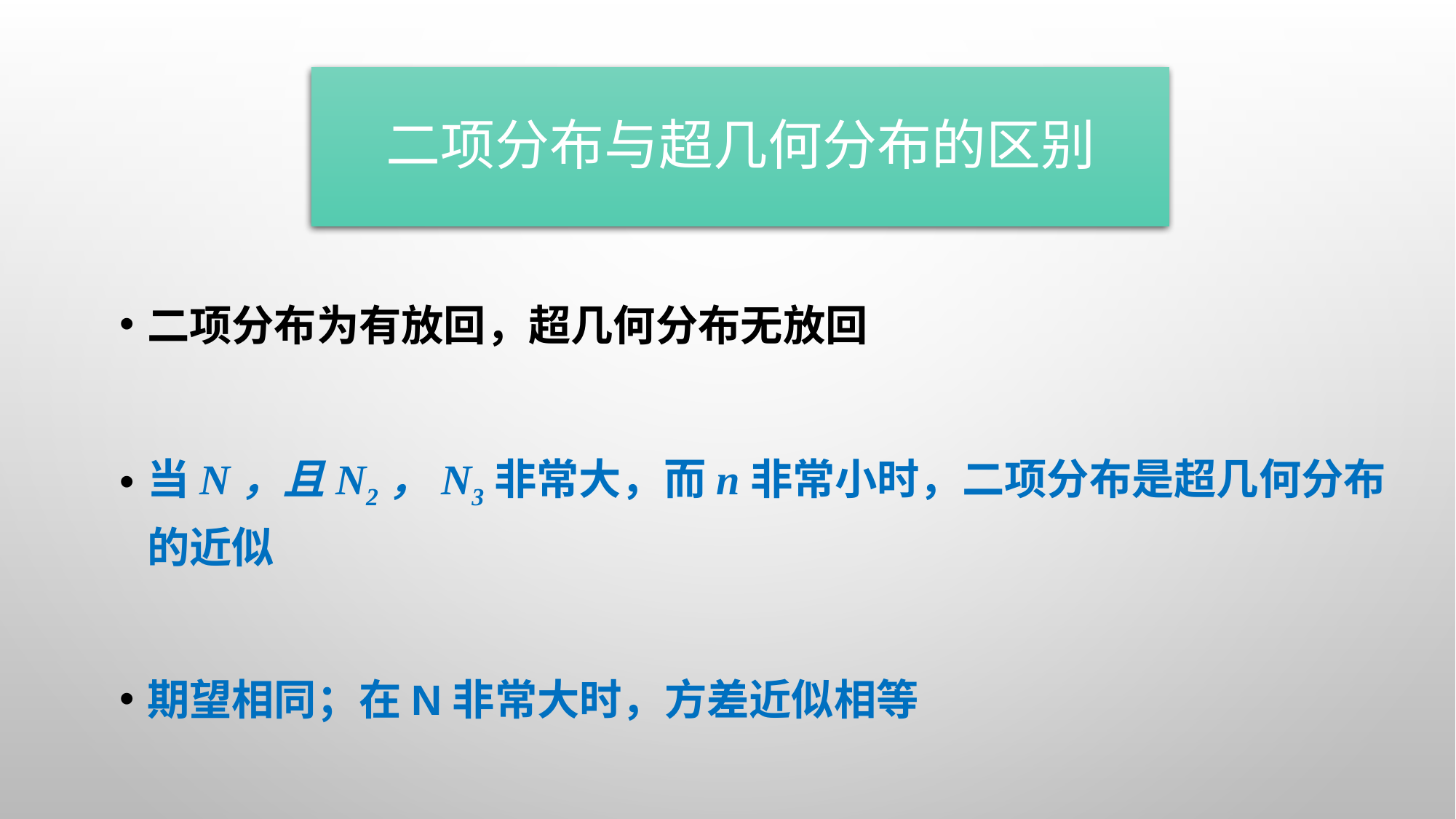

# 二项分布与超几何分布的区别
二项分布为有放回，超几何分布无放回

当N，且N2，N3非常大，而n非常小时，二项分布是超几何分布的近似

期望相同；在N非常大时，方差近似相等